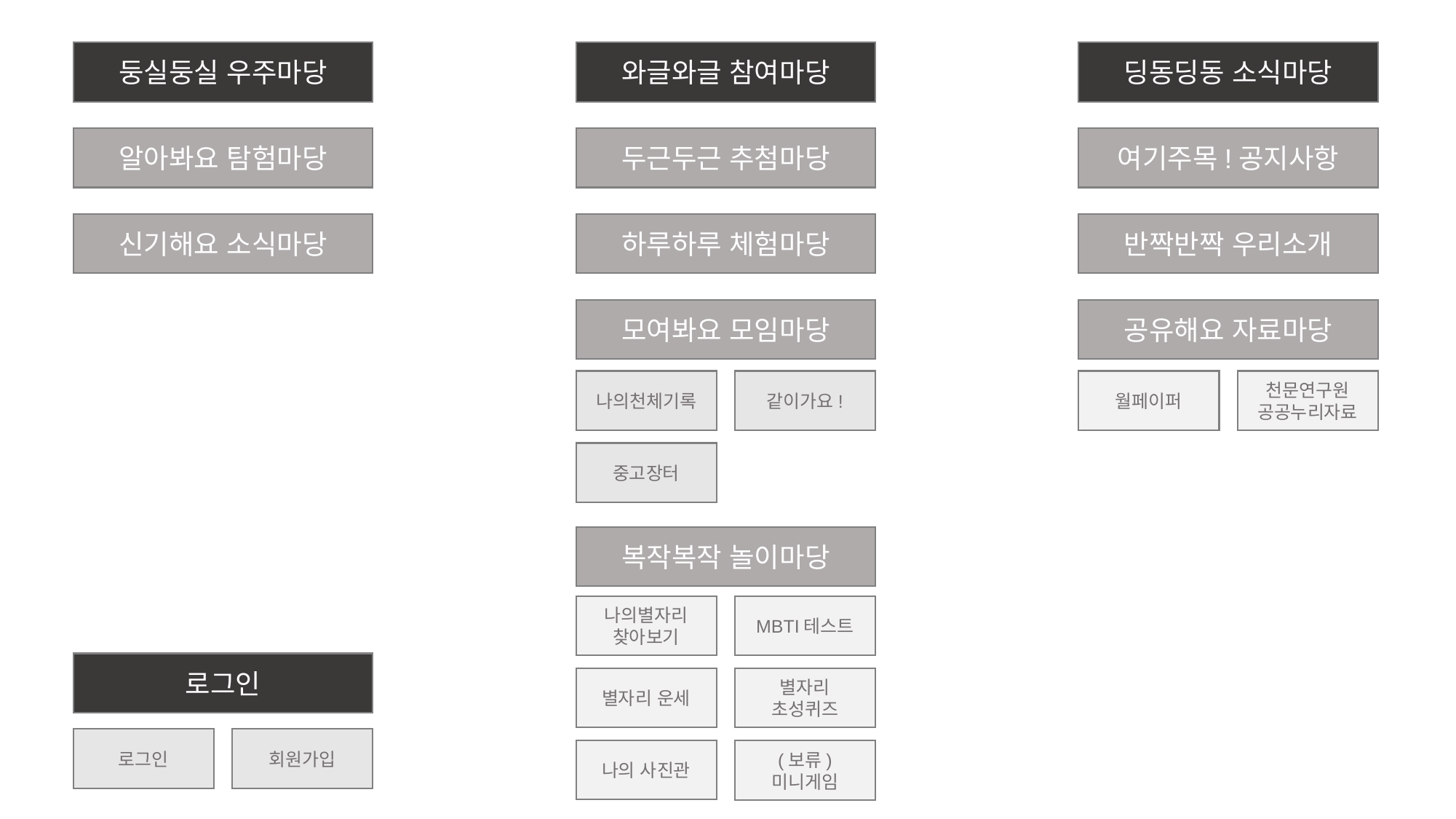

사이트맵
둥실둥실 우주마당
와글와글 참여마당
딩동딩동 소식마당
알아봐요 탐험마당
두근두근 추첨마당
여기주목!공지사항
신기해요 소식마당
하루하루 체험마당
반짝반짝 우리소개
모여봐요 모임마당
공유해요 자료마당
나의천체기록
같이가요!
월페이퍼
천문연구원
공공누리자료
중고장터
복작복작 놀이마당
나의별자리
찾아보기
MBTI테스트
로그인
별자리 운세
별자리
초성퀴즈
로그인
회원가입
나의 사진관
(보류)
미니게임